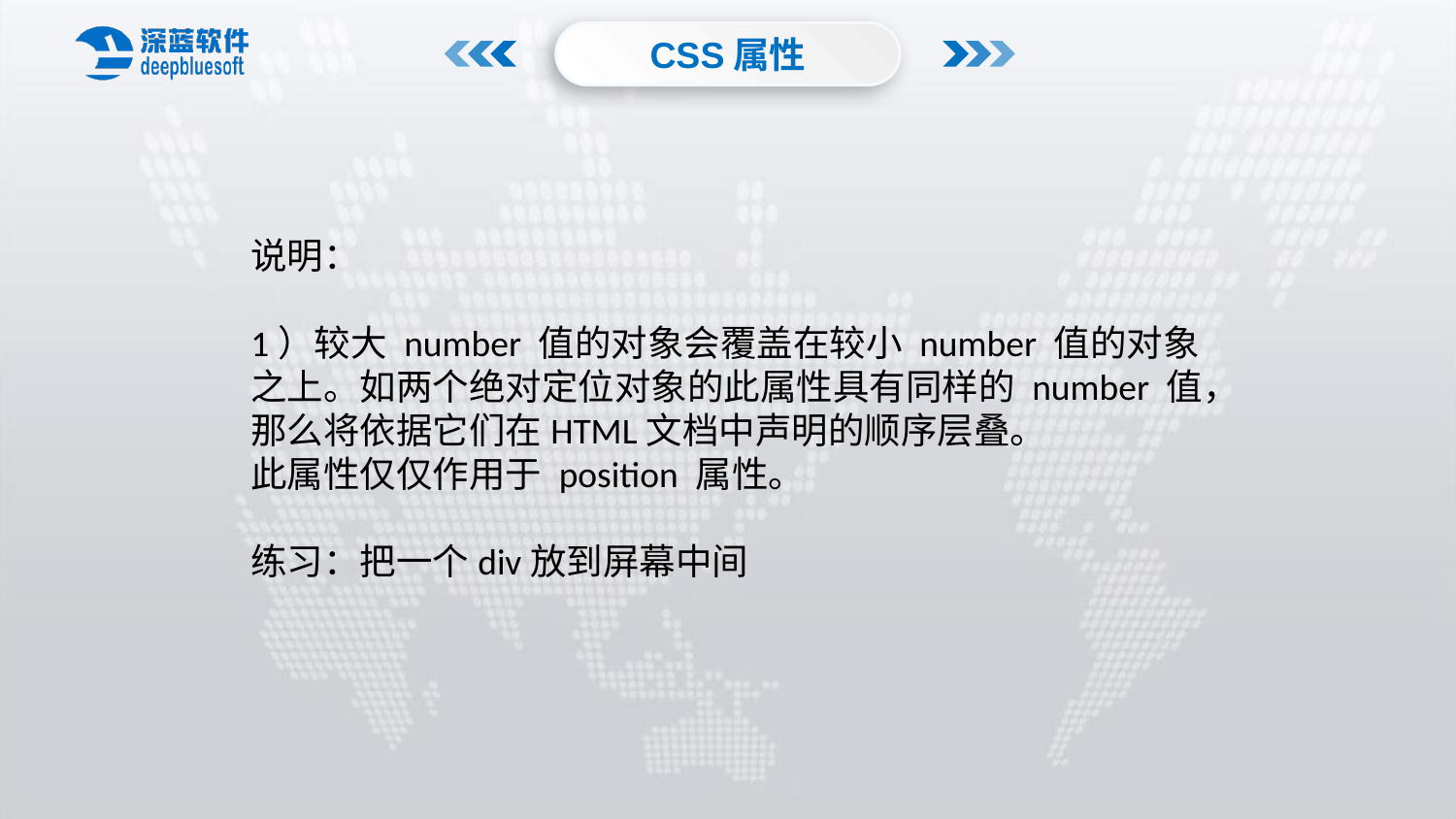

CSS属性

说明：

1）较大 number 值的对象会覆盖在较小 number 值的对象之上。如两个绝对定位对象的此属性具有同样的 number 值，那么将依据它们在HTML文档中声明的顺序层叠。
此属性仅仅作用于 position 属性。

练习：把一个div放到屏幕中间